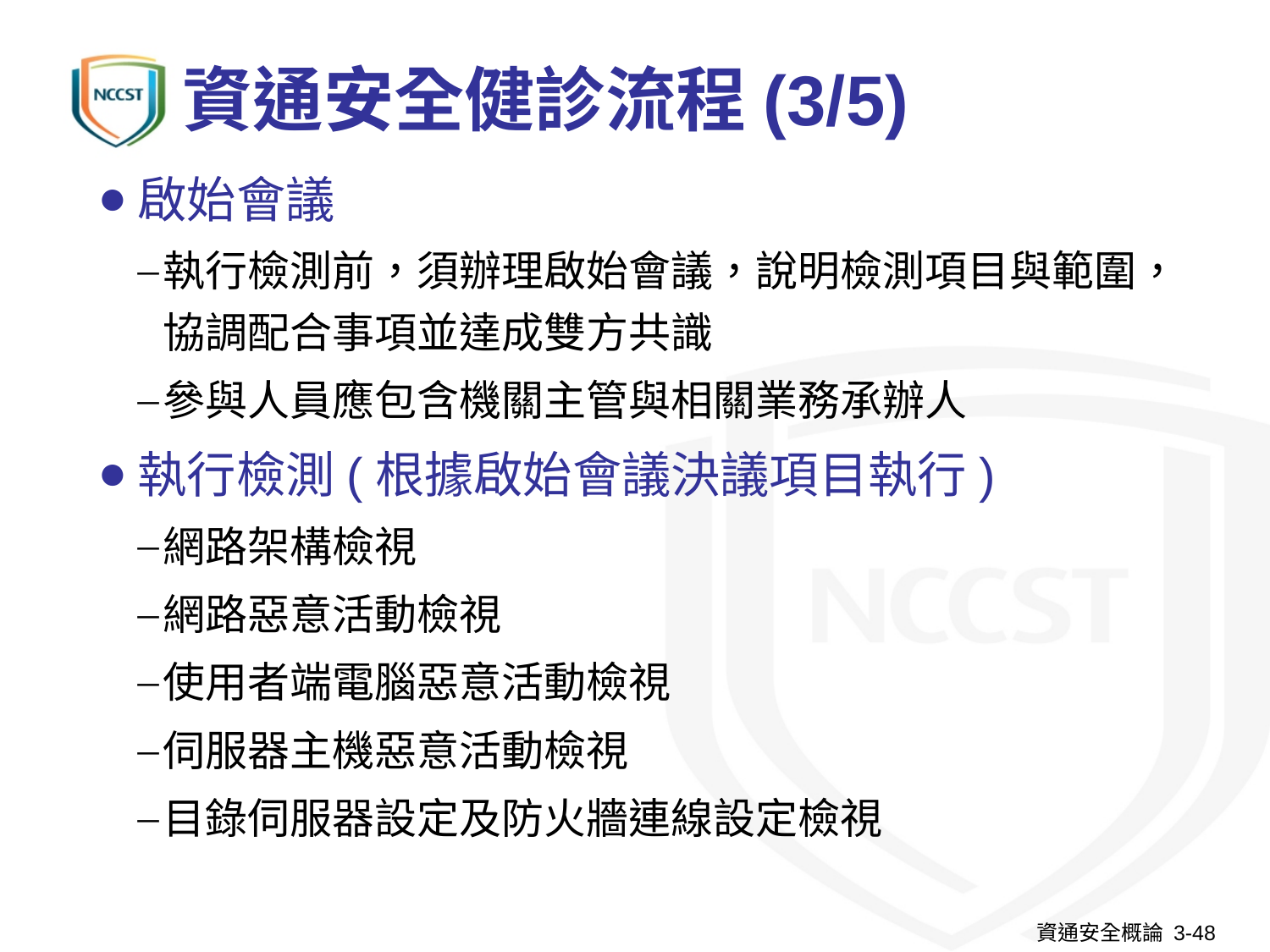

# 資通安全健診流程(3/5)
啟始會議
執行檢測前，須辦理啟始會議，說明檢測項目與範圍，協調配合事項並達成雙方共識
參與人員應包含機關主管與相關業務承辦人
執行檢測(根據啟始會議決議項目執行)
網路架構檢視
網路惡意活動檢視
使用者端電腦惡意活動檢視
伺服器主機惡意活動檢視
目錄伺服器設定及防火牆連線設定檢視